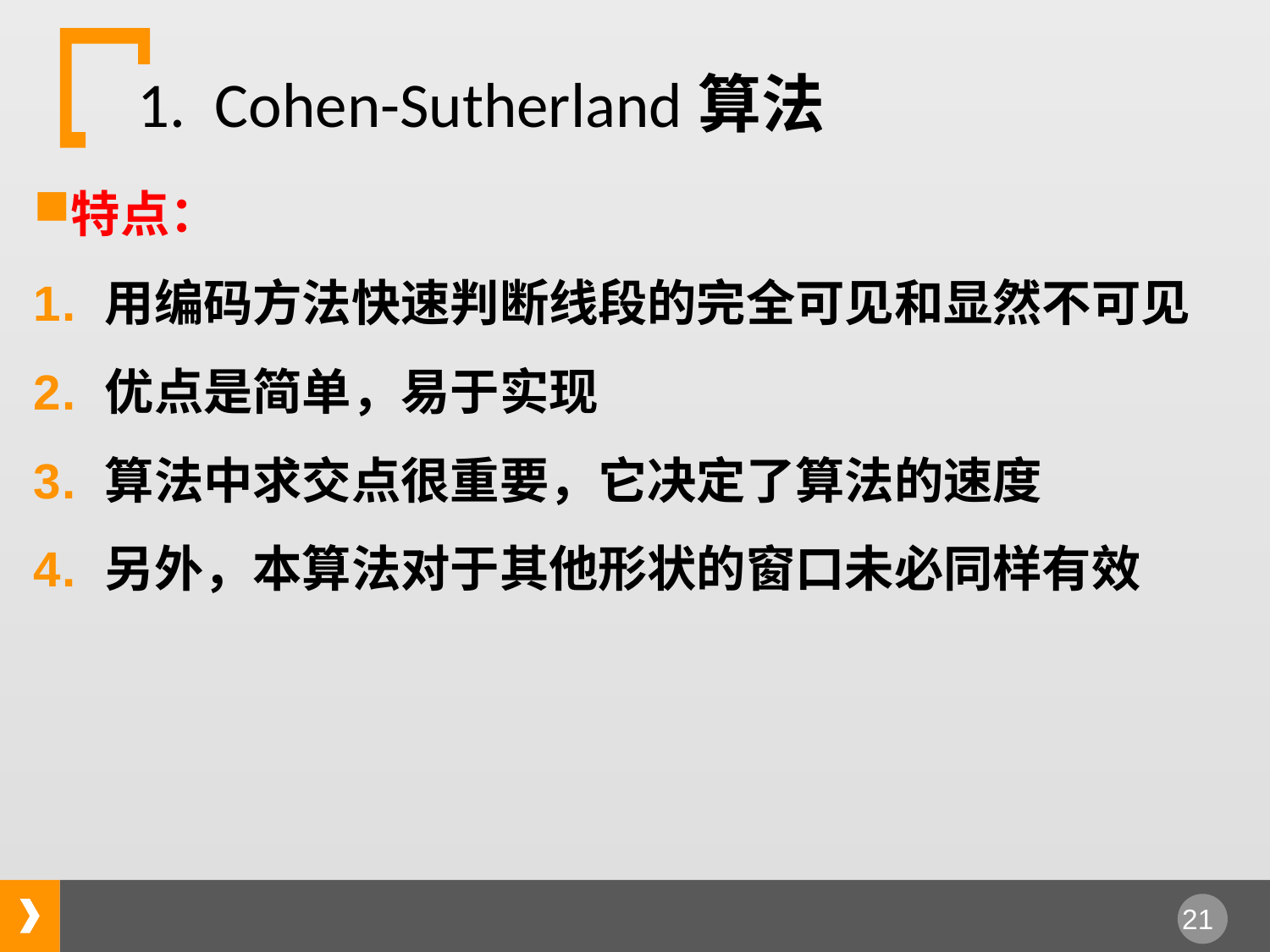

# 1.  Cohen-Sutherland算法
特点：
用编码方法快速判断线段的完全可见和显然不可见
优点是简单，易于实现
算法中求交点很重要，它决定了算法的速度
另外，本算法对于其他形状的窗口未必同样有效